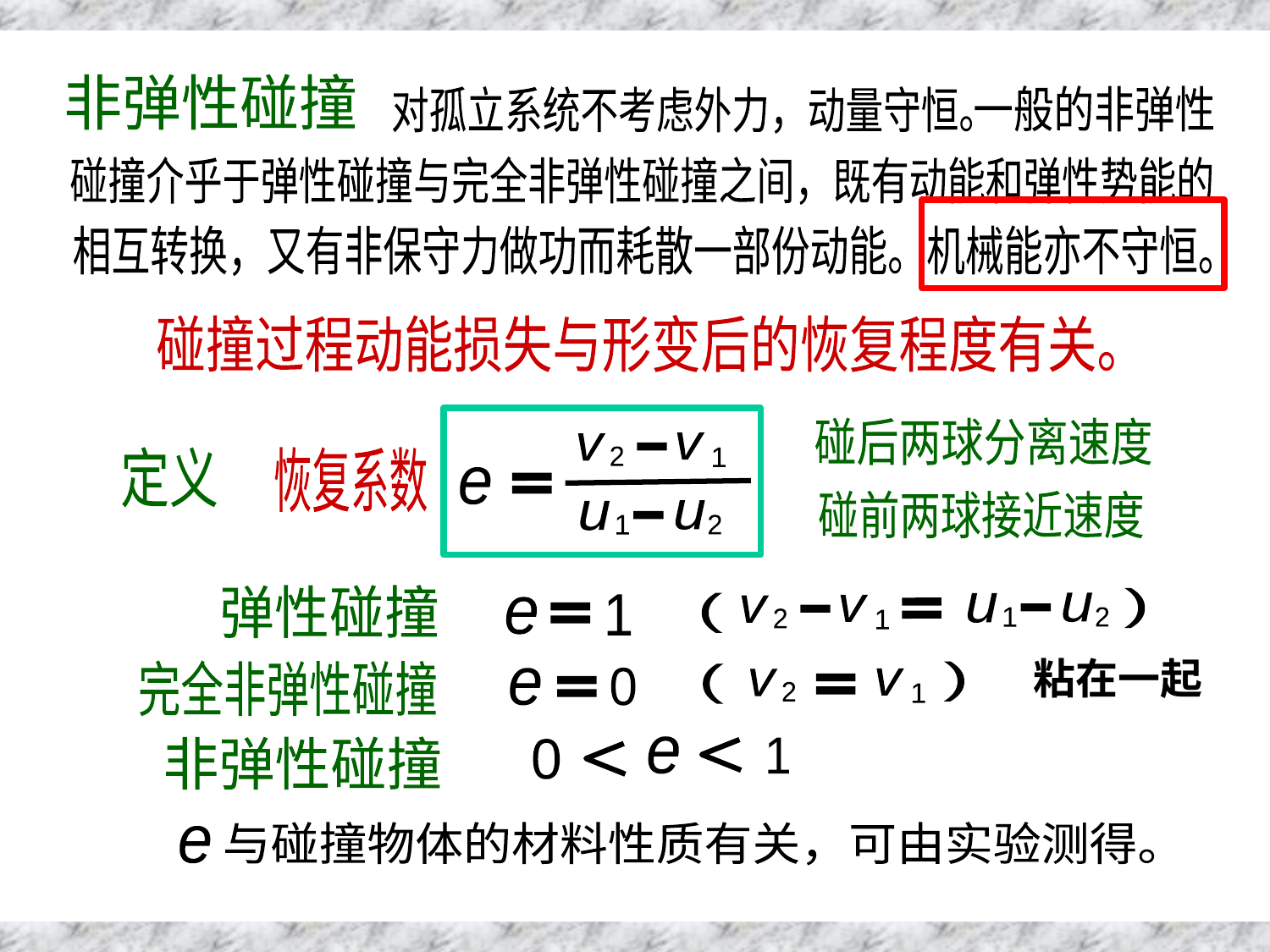

非弹碰
非弹性碰撞
一般的非弹性
对孤立系统不考虑外力，动量守恒。
碰撞介乎于弹性碰撞与完全非弹性碰撞之间，既有动能和弹性势能的
相互转换，又有非保守力做功而耗散一部份动能。机械能亦不守恒。

碰撞过程动能损失与形变后的恢复程度有关。
碰后两球分离速度
v
1
v
2

e

u
2
u
1

定义
恢复系数
碰前两球接近速度

弹性碰撞
)

u
2
u
1

(

1
v
1
v
2

e
完全非弹性碰撞
)
(

0
e
v
1
v
2
非弹性碰撞
e
1
0

与碰撞物体的材料性质有关，可由实验测得。
e
粘在一起